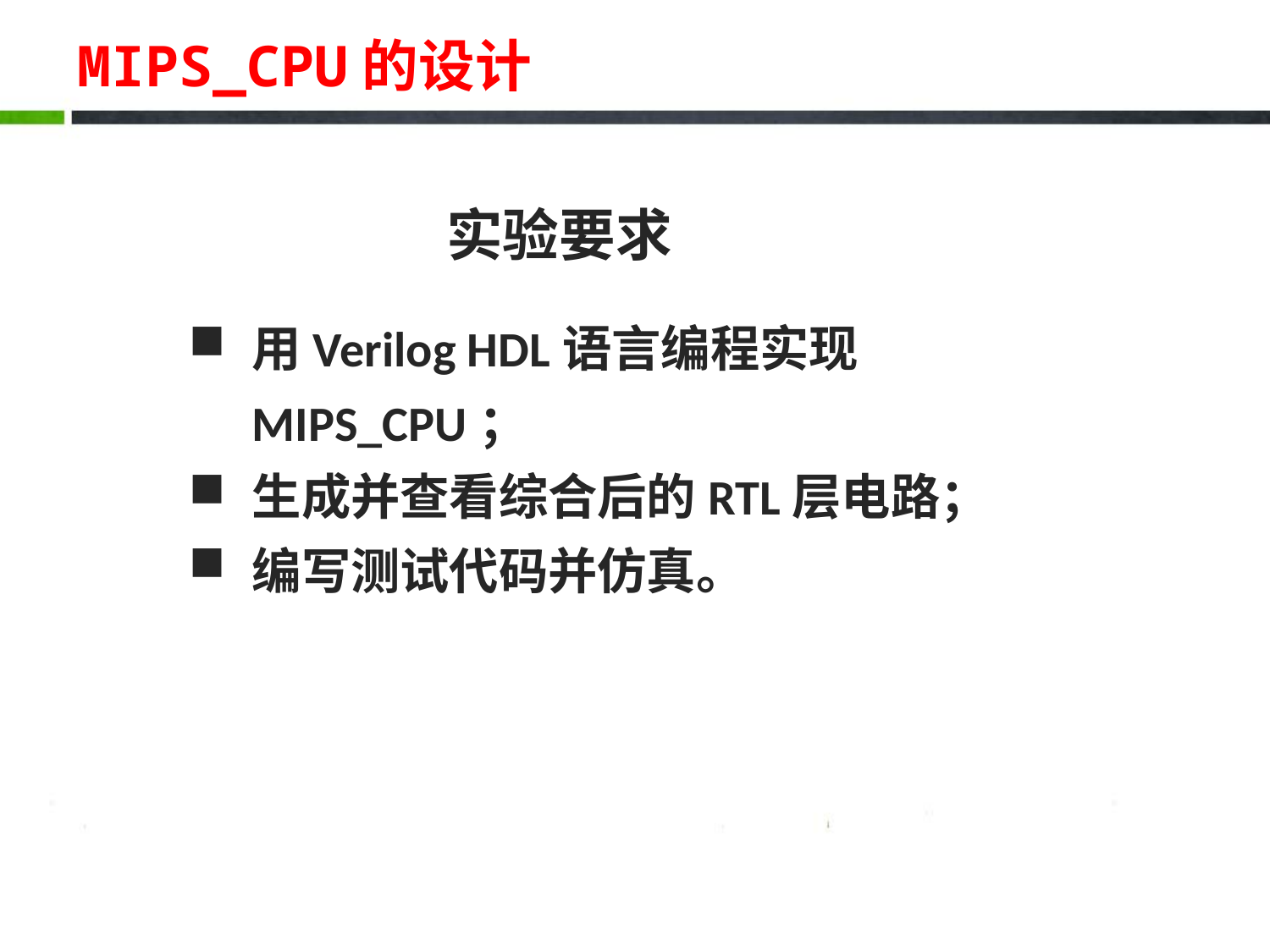

# MIPS_CPU的设计
实验要求
用Verilog HDL语言编程实现MIPS_CPU；
生成并查看综合后的RTL层电路；
编写测试代码并仿真。